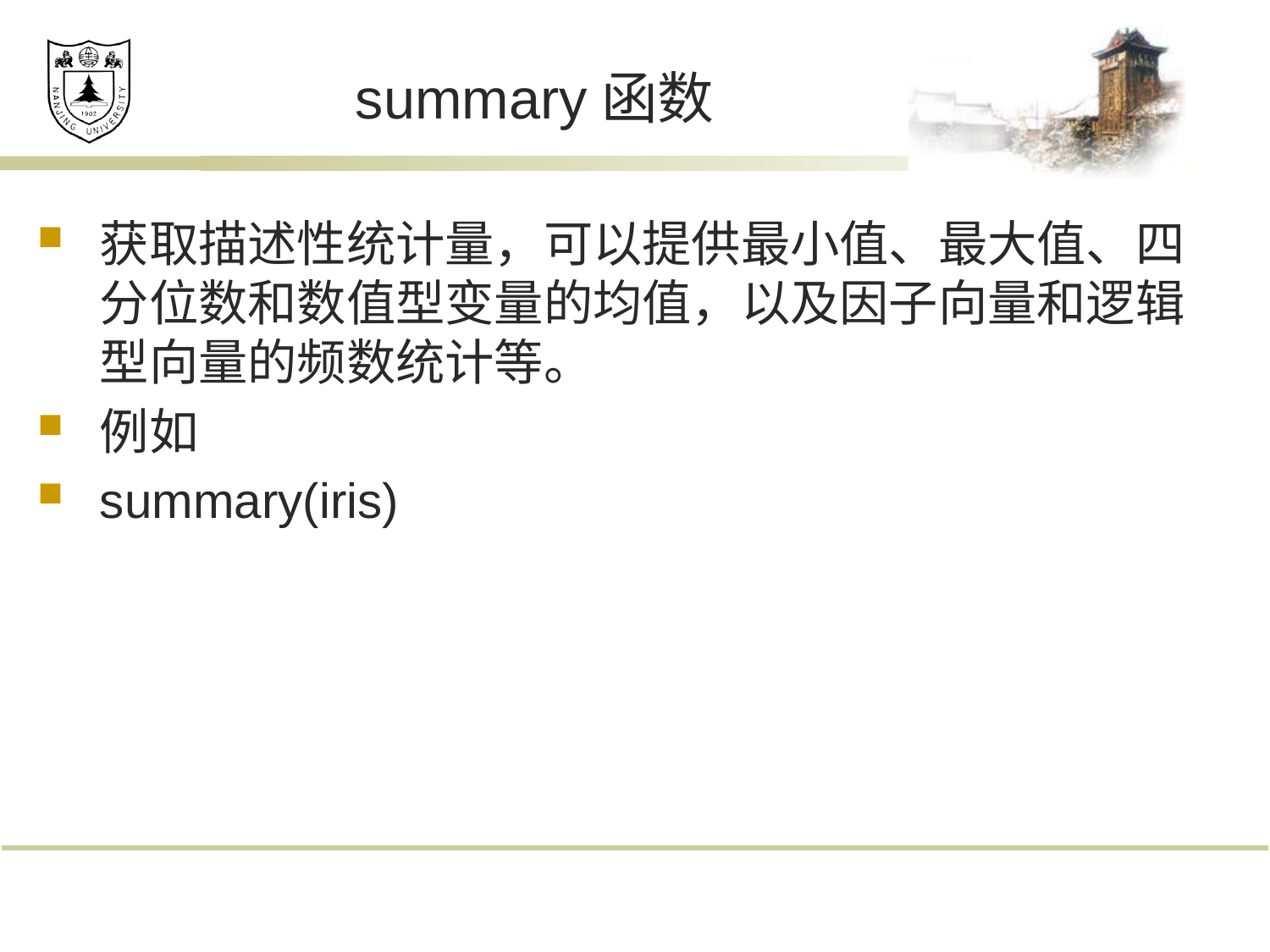

# summary函数
获取描述性统计量，可以提供最小值、最大值、四分位数和数值型变量的均值，以及因子向量和逻辑型向量的频数统计等。
例如
summary(iris)